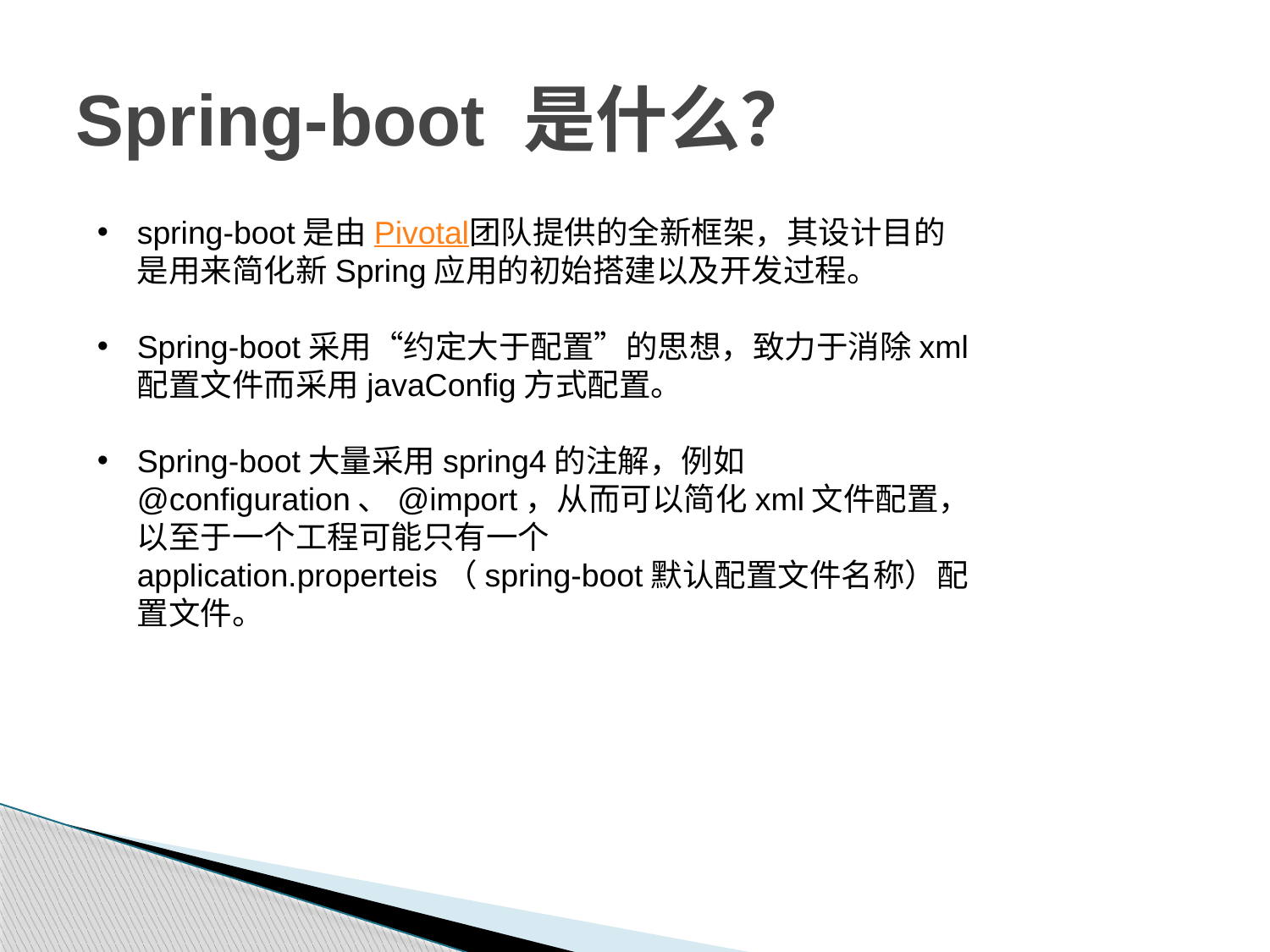

# Spring-boot 是什么？
spring-boot是由Pivotal团队提供的全新框架，其设计目的是用来简化新Spring应用的初始搭建以及开发过程。

Spring-boot采用“约定大于配置”的思想，致力于消除xml配置文件而采用javaConfig方式配置。

Spring-boot大量采用spring4的注解，例如@configuration、@import，从而可以简化xml文件配置，以至于一个工程可能只有一个application.properteis（spring-boot默认配置文件名称）配置文件。